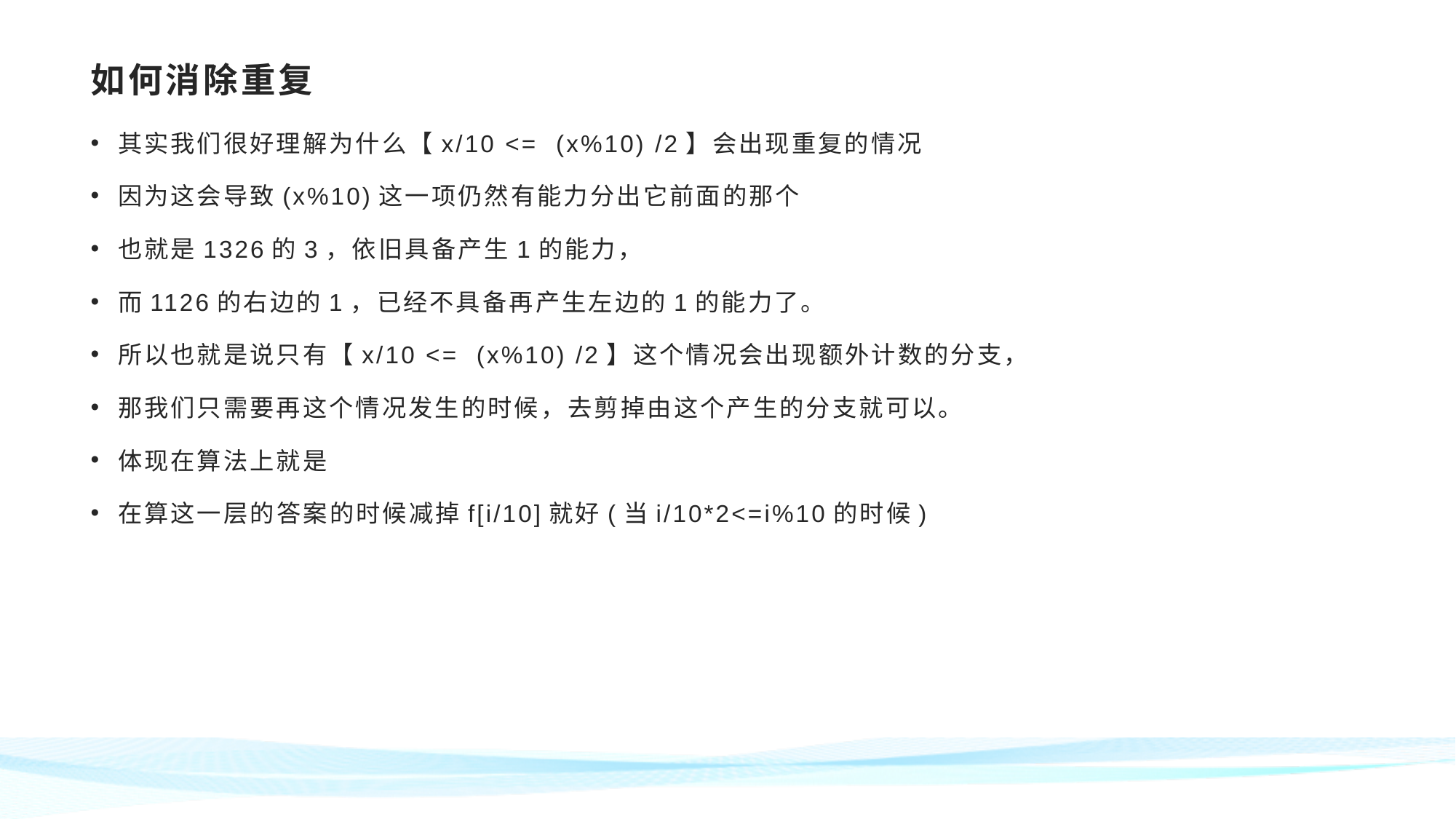

# 如何消除重复
其实我们很好理解为什么【x/10 <=  (x%10) /2】会出现重复的情况
因为这会导致(x%10)这一项仍然有能力分出它前面的那个
也就是1326的3，依旧具备产生1的能力，
而1126的右边的1，已经不具备再产生左边的1的能力了。
所以也就是说只有【x/10 <=  (x%10) /2】这个情况会出现额外计数的分支，
那我们只需要再这个情况发生的时候，去剪掉由这个产生的分支就可以。
体现在算法上就是
在算这一层的答案的时候减掉f[i/10]就好(当i/10*2<=i%10的时候)